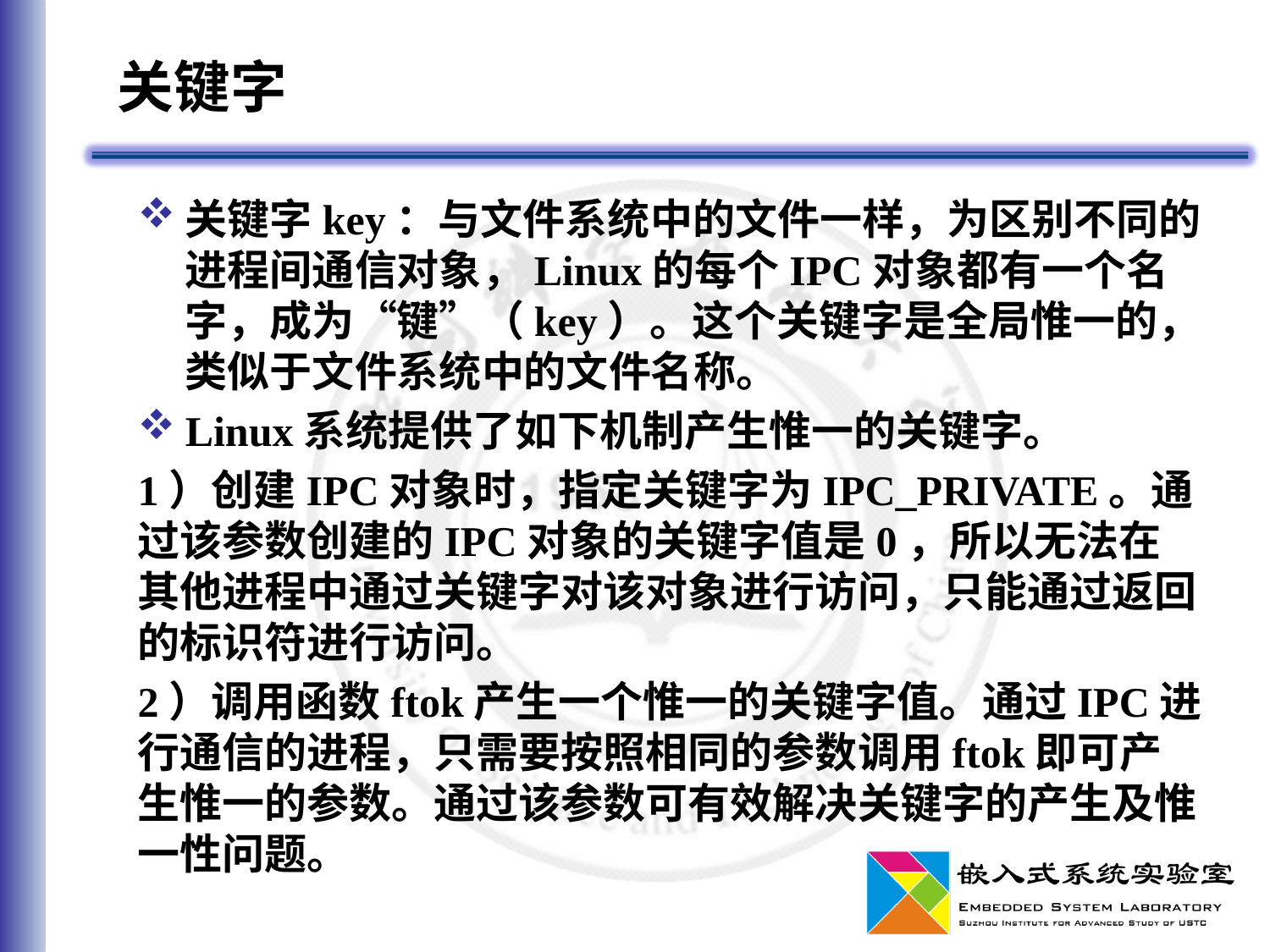

# 关键字
关键字key：与文件系统中的文件一样，为区别不同的进程间通信对象，Linux的每个IPC对象都有一个名字，成为“键”（key）。这个关键字是全局惟一的，类似于文件系统中的文件名称。
Linux系统提供了如下机制产生惟一的关键字。
1）创建IPC对象时，指定关键字为IPC_PRIVATE。通过该参数创建的IPC对象的关键字值是0，所以无法在其他进程中通过关键字对该对象进行访问，只能通过返回的标识符进行访问。
2）调用函数ftok产生一个惟一的关键字值。通过IPC进行通信的进程，只需要按照相同的参数调用ftok即可产生惟一的参数。通过该参数可有效解决关键字的产生及惟一性问题。